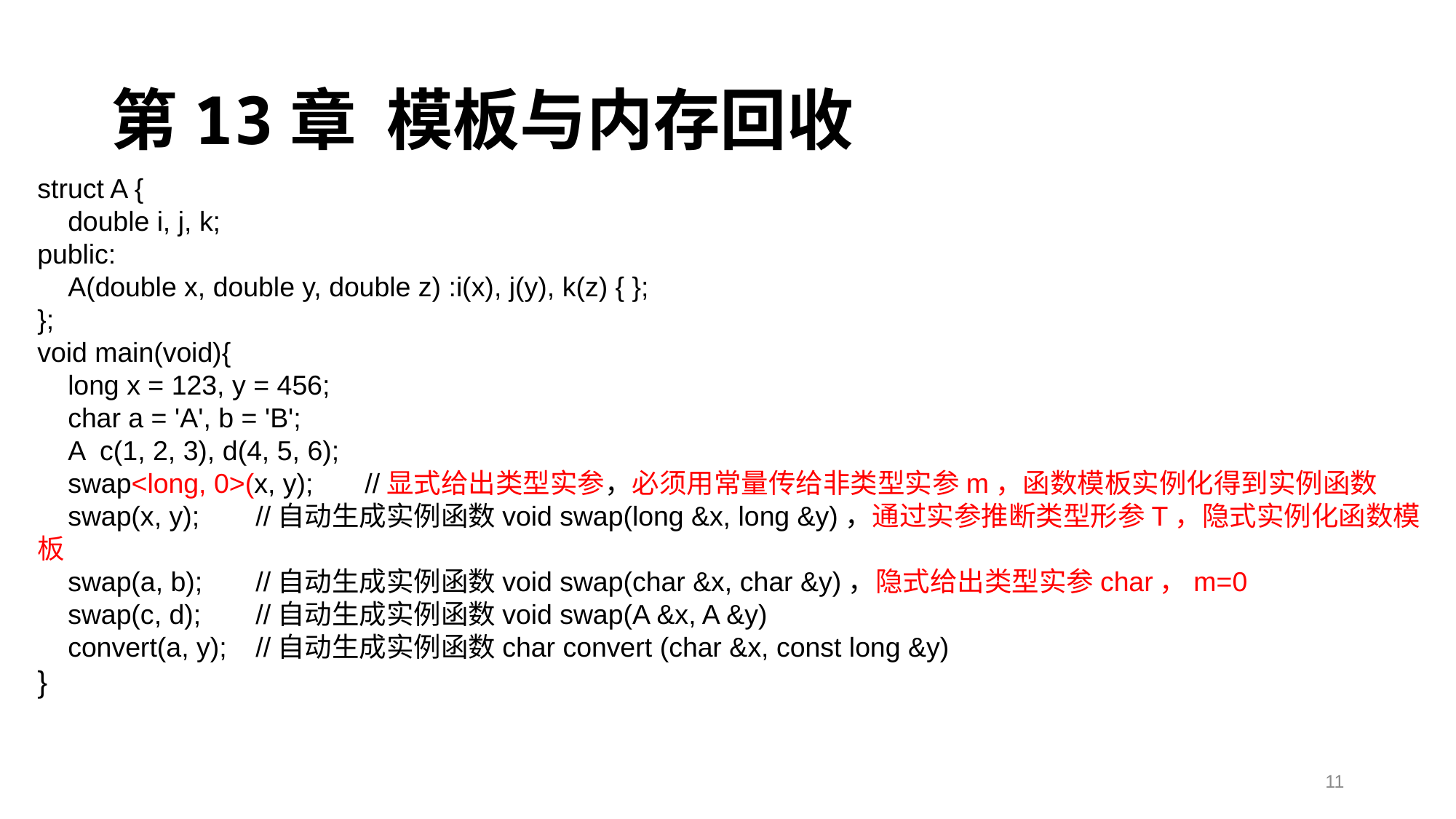

# 第13章  模板与内存回收
struct A {
    double i, j, k;
public:
    A(double x, double y, double z) :i(x), j(y), k(z) { };
};
void main(void){
    long x = 123, y = 456;
    char a = 'A', b = 'B';
    A  c(1, 2, 3), d(4, 5, 6);
    swap<long, 0>(x, y);	//显式给出类型实参，必须用常量传给非类型实参m，函数模板实例化得到实例函数
    swap(x, y);	//自动生成实例函数void swap(long &x, long &y)，通过实参推断类型形参T，隐式实例化函数模板
    swap(a, b);	//自动生成实例函数void swap(char &x, char &y)，隐式给出类型实参char，m=0
    swap(c, d);	//自动生成实例函数void swap(A &x, A &y)
    convert(a, y);	//自动生成实例函数char convert (char &x, const long &y)
}
11